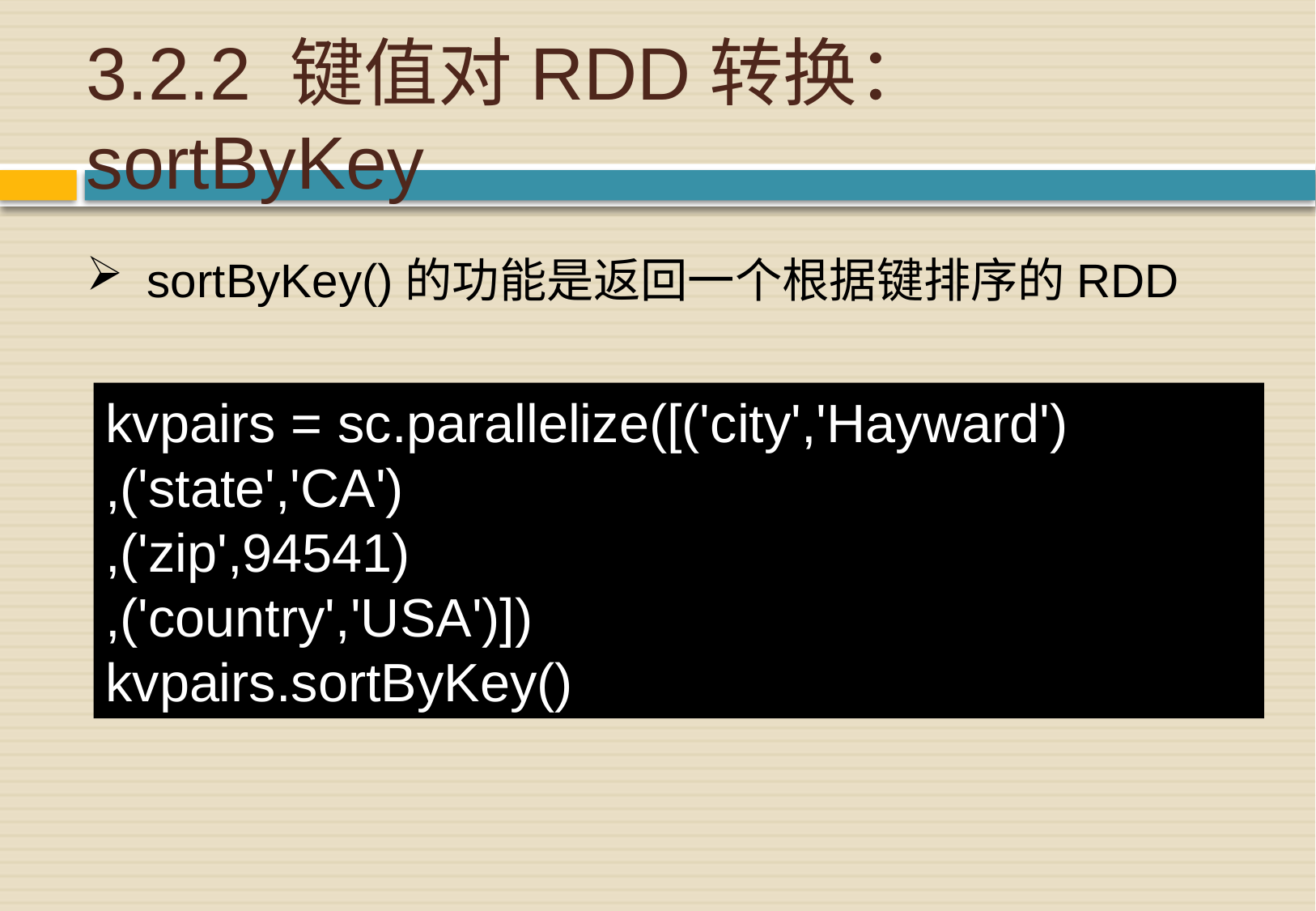

# 3.2.2 键值对RDD转换：sortByKey
sortByKey()的功能是返回一个根据键排序的RDD
kvpairs = sc.parallelize([('city','Hayward')
,('state','CA')
,('zip',94541)
,('country','USA')])
kvpairs.sortByKey()